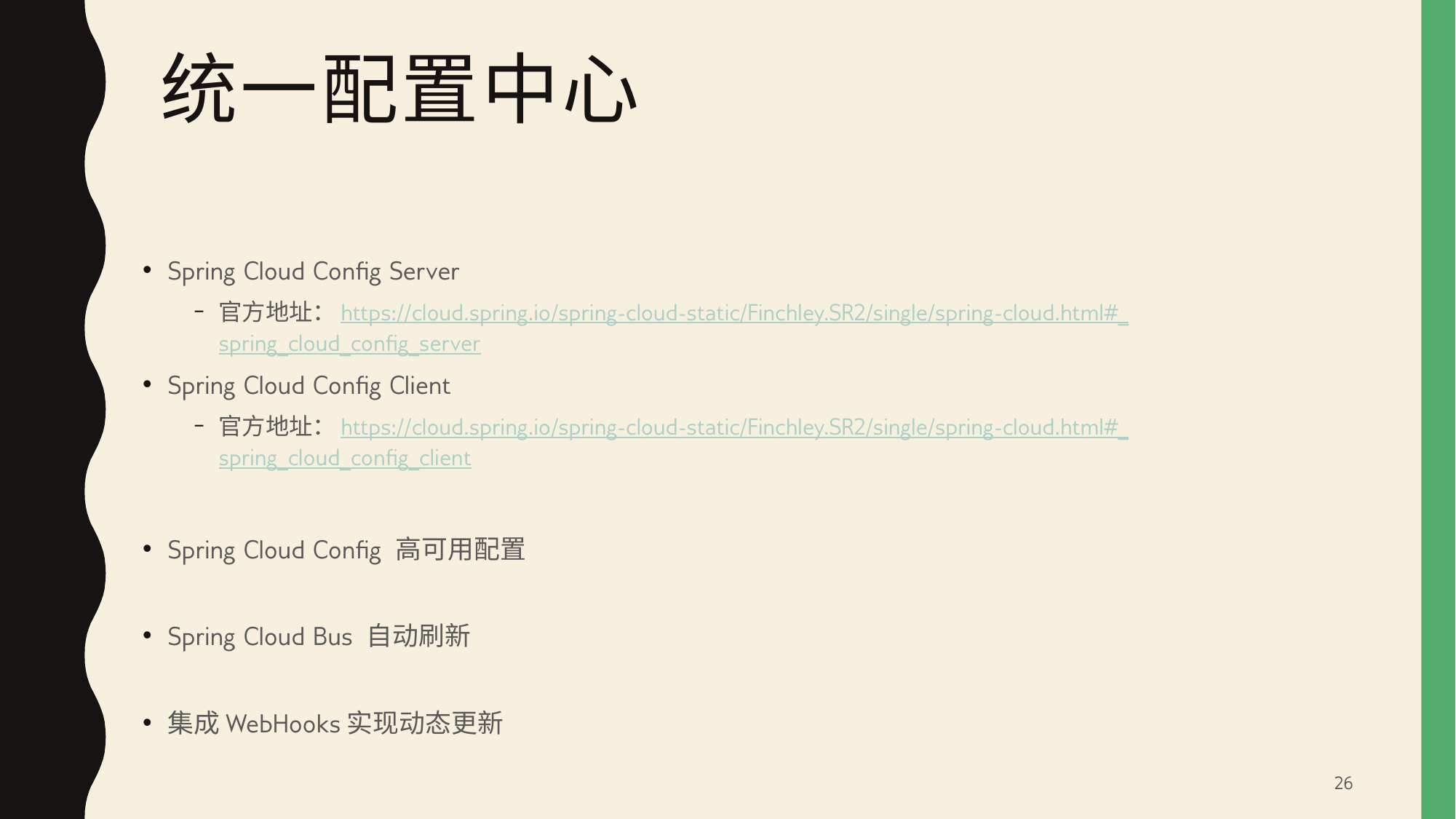

# 统一配置中心
Spring Cloud Config Server
官方地址：https://cloud.spring.io/spring-cloud-static/Finchley.SR2/single/spring-cloud.html#_spring_cloud_config_server
Spring Cloud Config Client
官方地址：https://cloud.spring.io/spring-cloud-static/Finchley.SR2/single/spring-cloud.html#_spring_cloud_config_client

Spring Cloud Config 高可用配置

Spring Cloud Bus 自动刷新

集成WebHooks实现动态更新

26